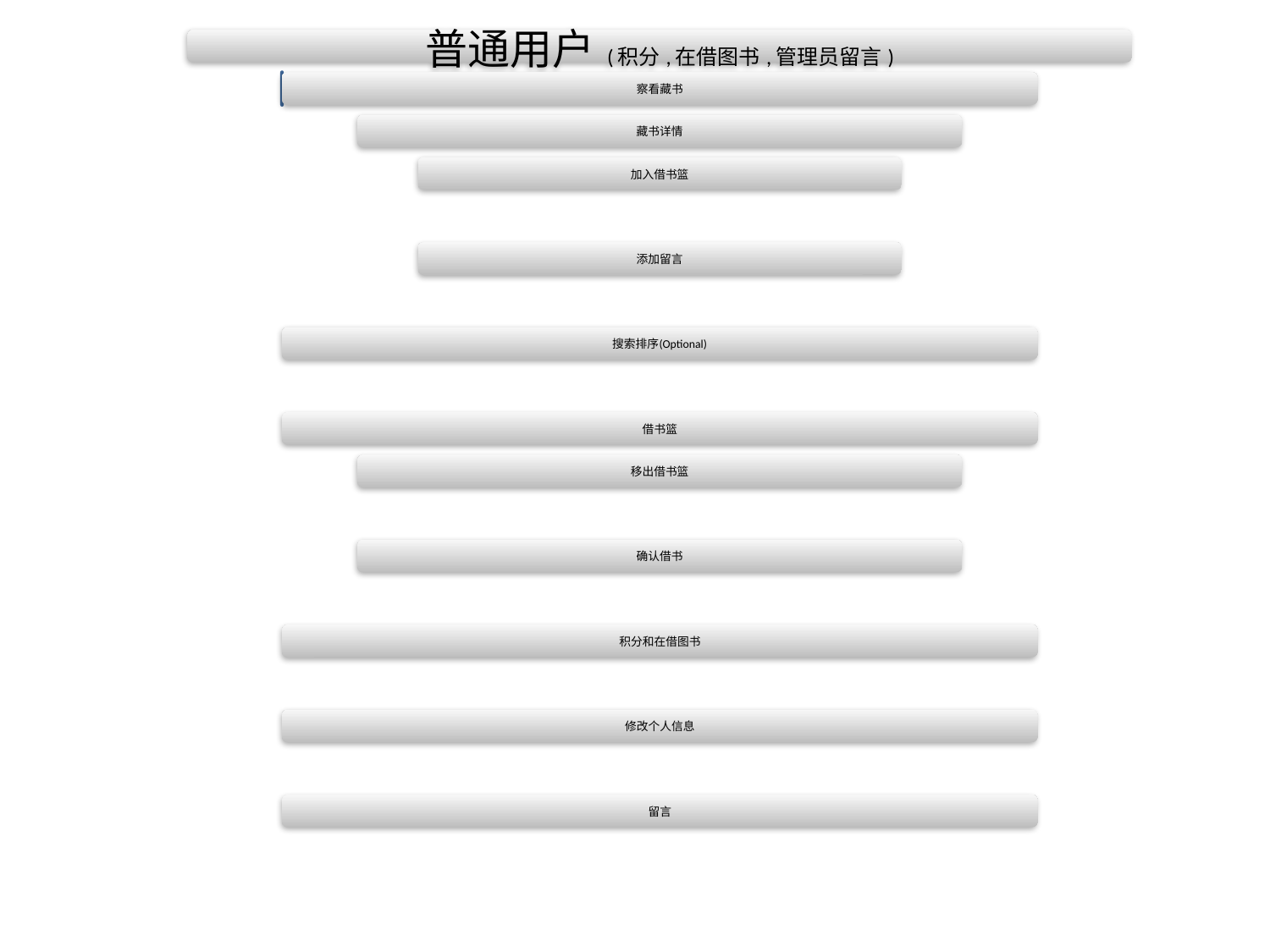

普通用户(积分,在借图书,管理员留言)
察看藏书
借书篮
加入借书篮
添加留言
藏书详情
搜索排序(Optional)
积分和在借图书
修改个人信息
留言
移出借书篮
确认借书
#